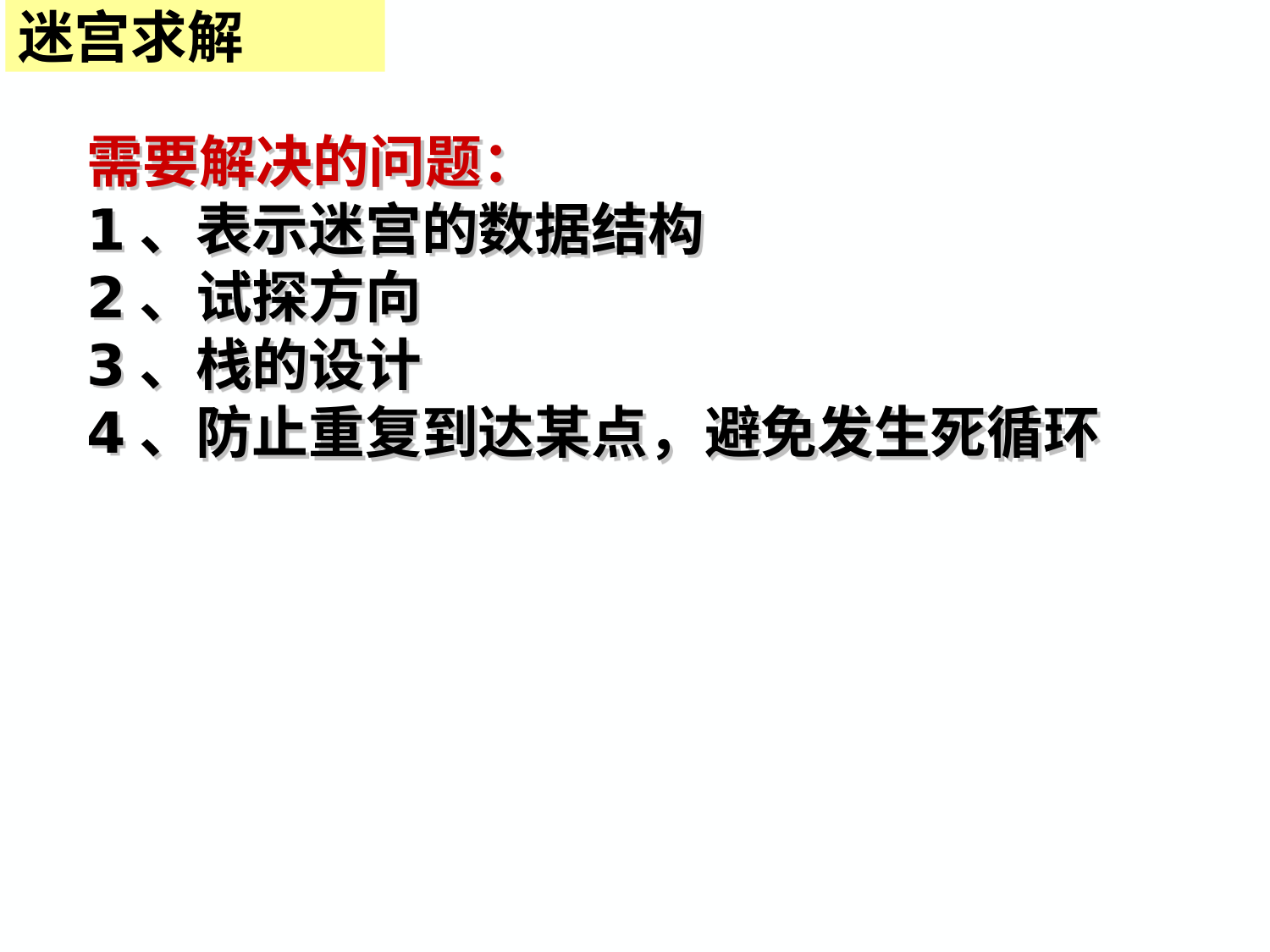

迷宫求解
需要解决的问题：
1、表示迷宫的数据结构
2、试探方向
3、栈的设计
4、防止重复到达某点，避免发生死循环